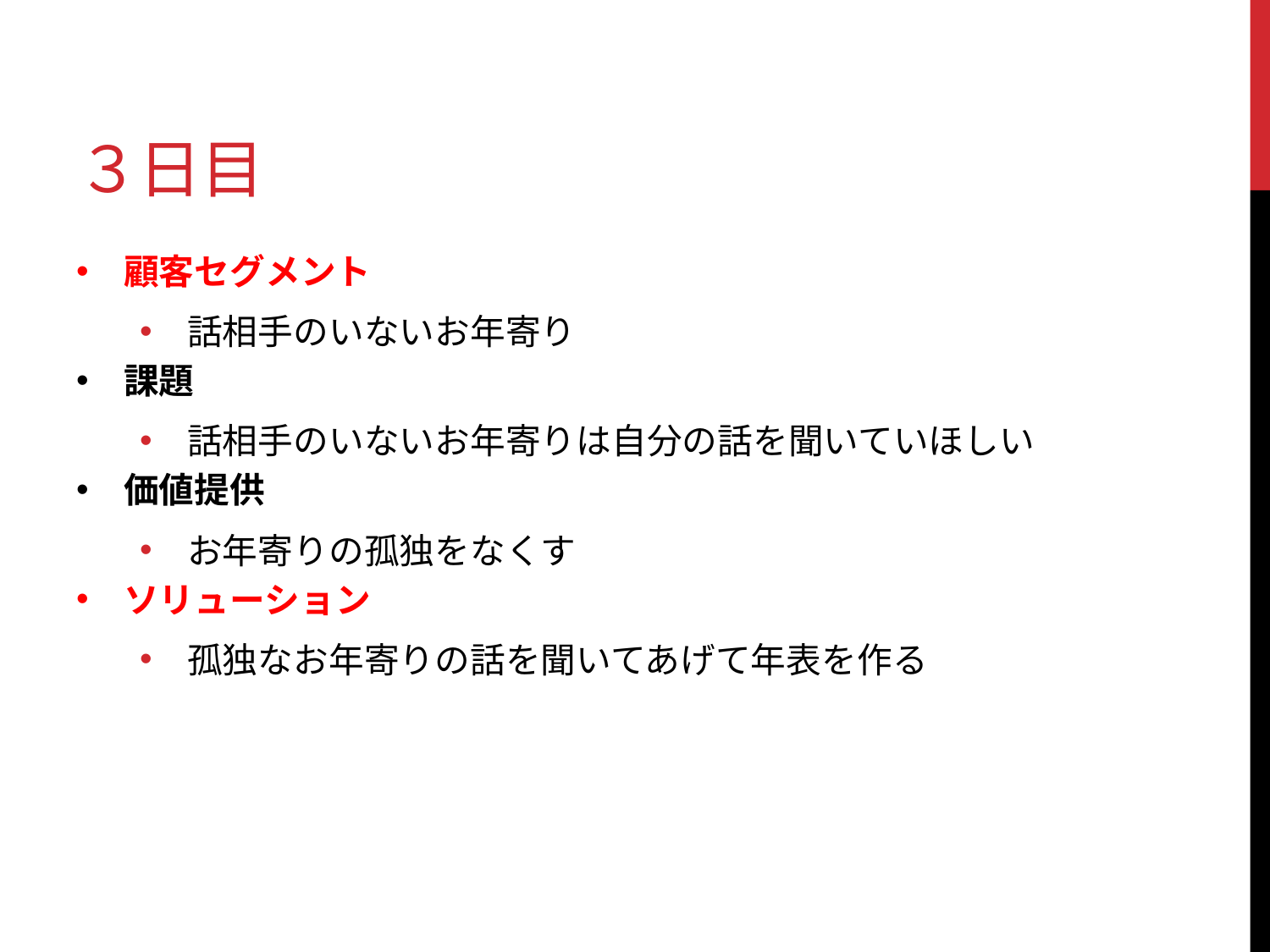

# ３日目
顧客セグメント
話相手のいないお年寄り
課題
話相手のいないお年寄りは自分の話を聞いていほしい
価値提供
お年寄りの孤独をなくす
ソリューション
孤独なお年寄りの話を聞いてあげて年表を作る